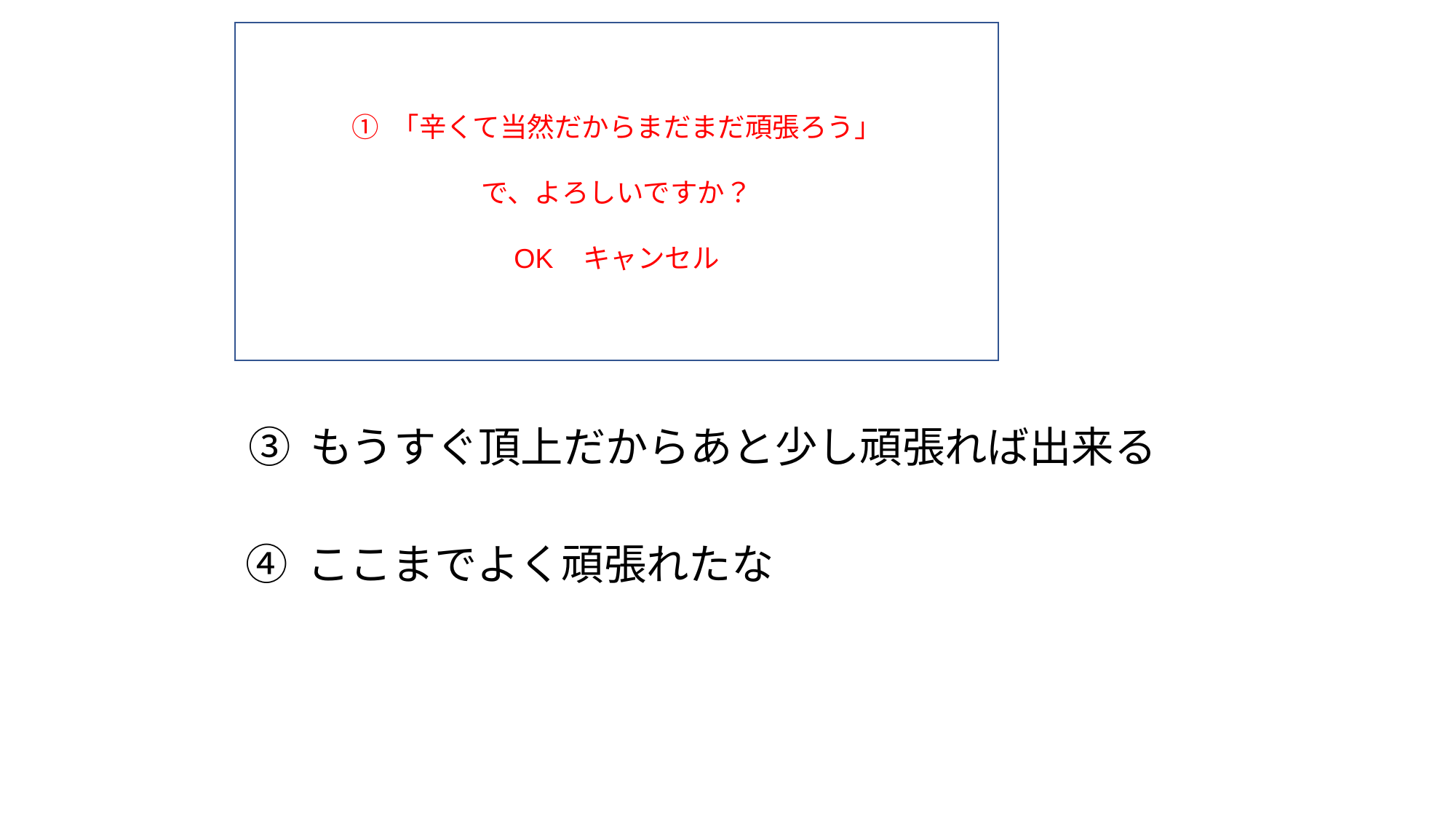

① 「辛くて当然だからまだまだ頑張ろう」

で、よろしいですか？

OK   キャンセル
① 辛くて当然だからまだまだ頑張ろう
② これくらいどうってことない
③ もうすぐ頂上だからあと少し頑張れば出来る
④ ここまでよく頑張れたな